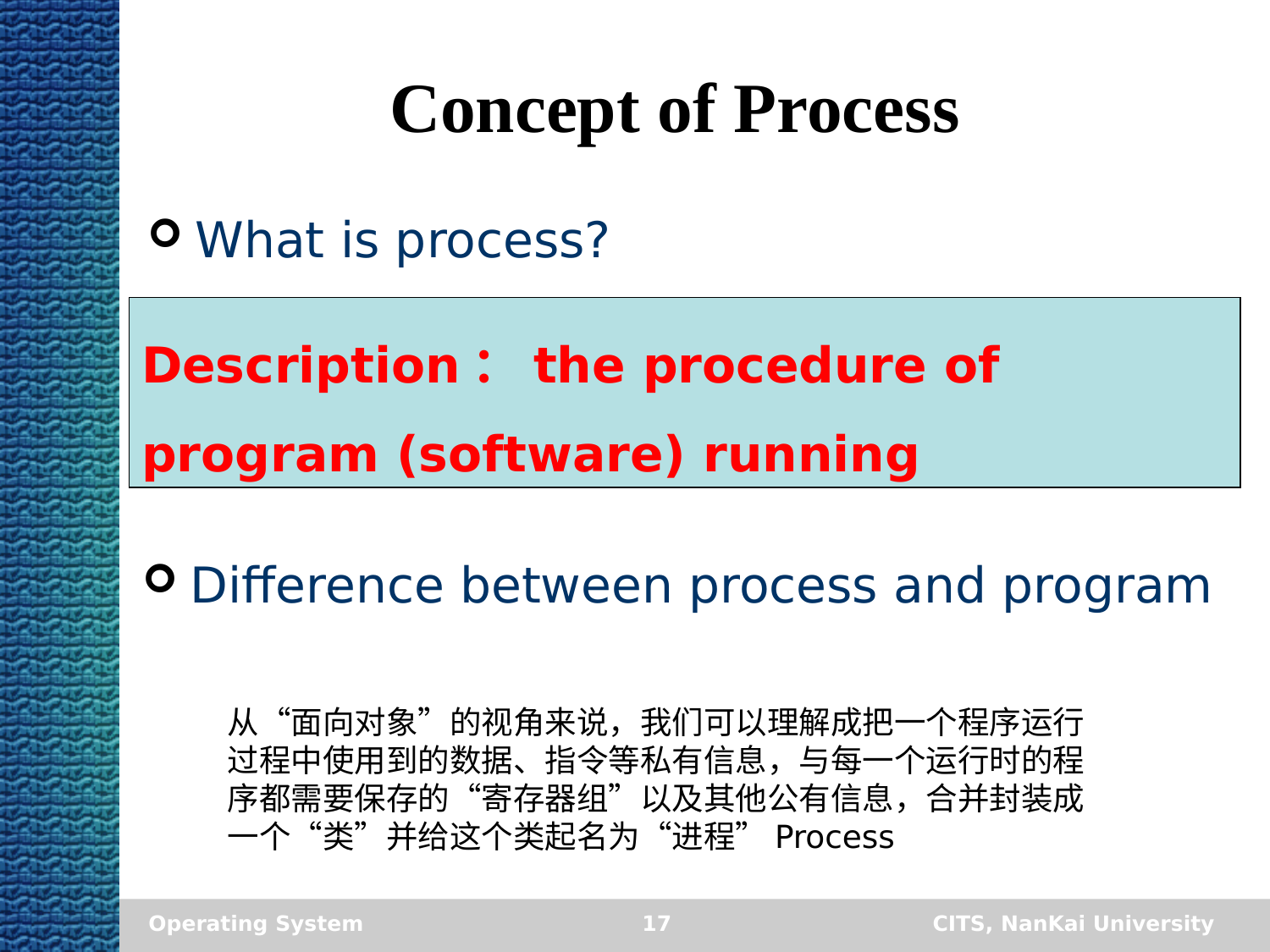

# Concept of Process
What is process?
Description：the procedure of program (software) running
Difference between process and program
从“面向对象”的视角来说，我们可以理解成把一个程序运行过程中使用到的数据、指令等私有信息，与每一个运行时的程序都需要保存的“寄存器组”以及其他公有信息，合并封装成一个“类”并给这个类起名为“进程”Process
Operating System
17
CITS, NanKai University